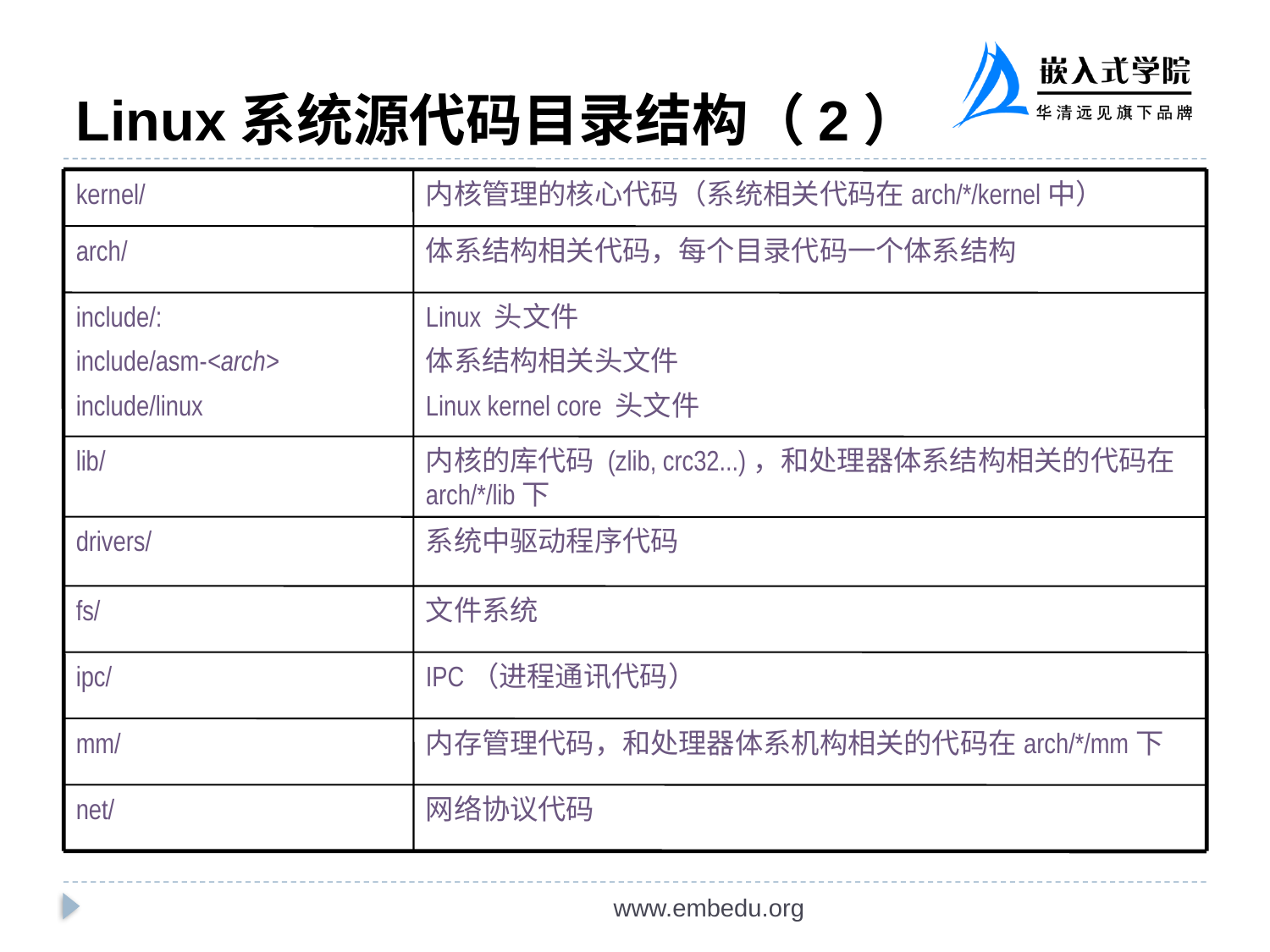

# Linux系统源代码目录结构（2）
kernel/

内核管理的核心代码（系统相关代码在arch/*/kernel中）

arch/

体系结构相关代码，每个目录代码一个体系结构
include/:
include/asm-<arch>
include/linux

Linux 头文件
体系结构相关头文件
Linux kernel core 头文件
lib/

内核的库代码 (zlib, crc32...)，和处理器体系结构相关的代码在arch/*/lib下
drivers/

系统中驱动程序代码
fs/

文件系统
ipc/

IPC（进程通讯代码）
mm/

内存管理代码，和处理器体系机构相关的代码在arch/*/mm下
net/

网络协议代码

www.embedu.org